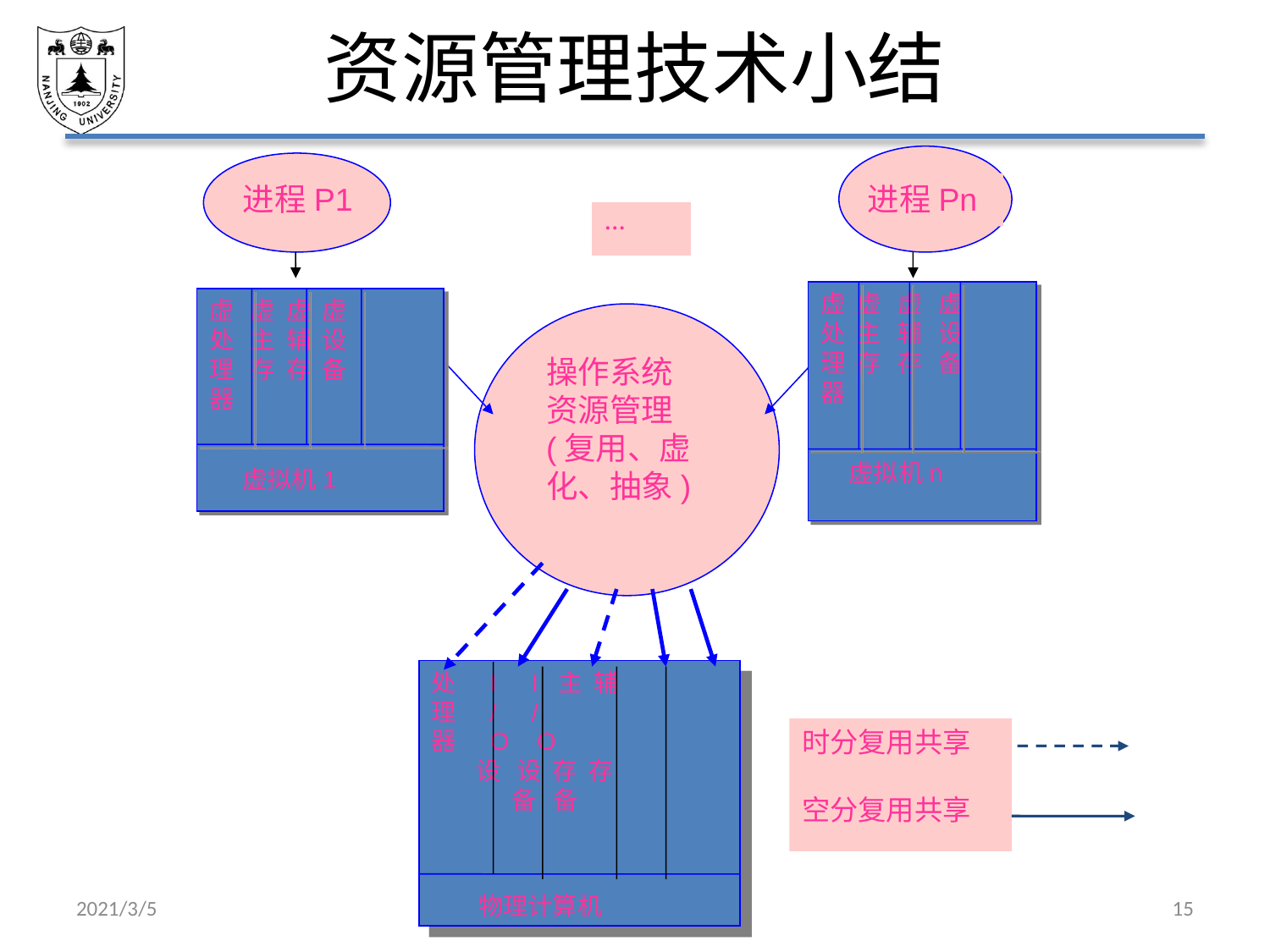

# 资源管理技术小结

进程P1
进程Pn
…

虚  虚   虚   虚
处  主   辅   设
理  存   存   备
器

     虚拟机n

虚   虚  虚  虚
处   主  辅  设
理   存  存  备
器

      虚拟机1

操作系统
资源管理(复用、虚化、抽象)

处     I     I  主  辅
理     /     /
器     O    O
       设   设  存  存
  备   备

         物理计算机

时分复用共享

空分复用共享

2021/3/5
15